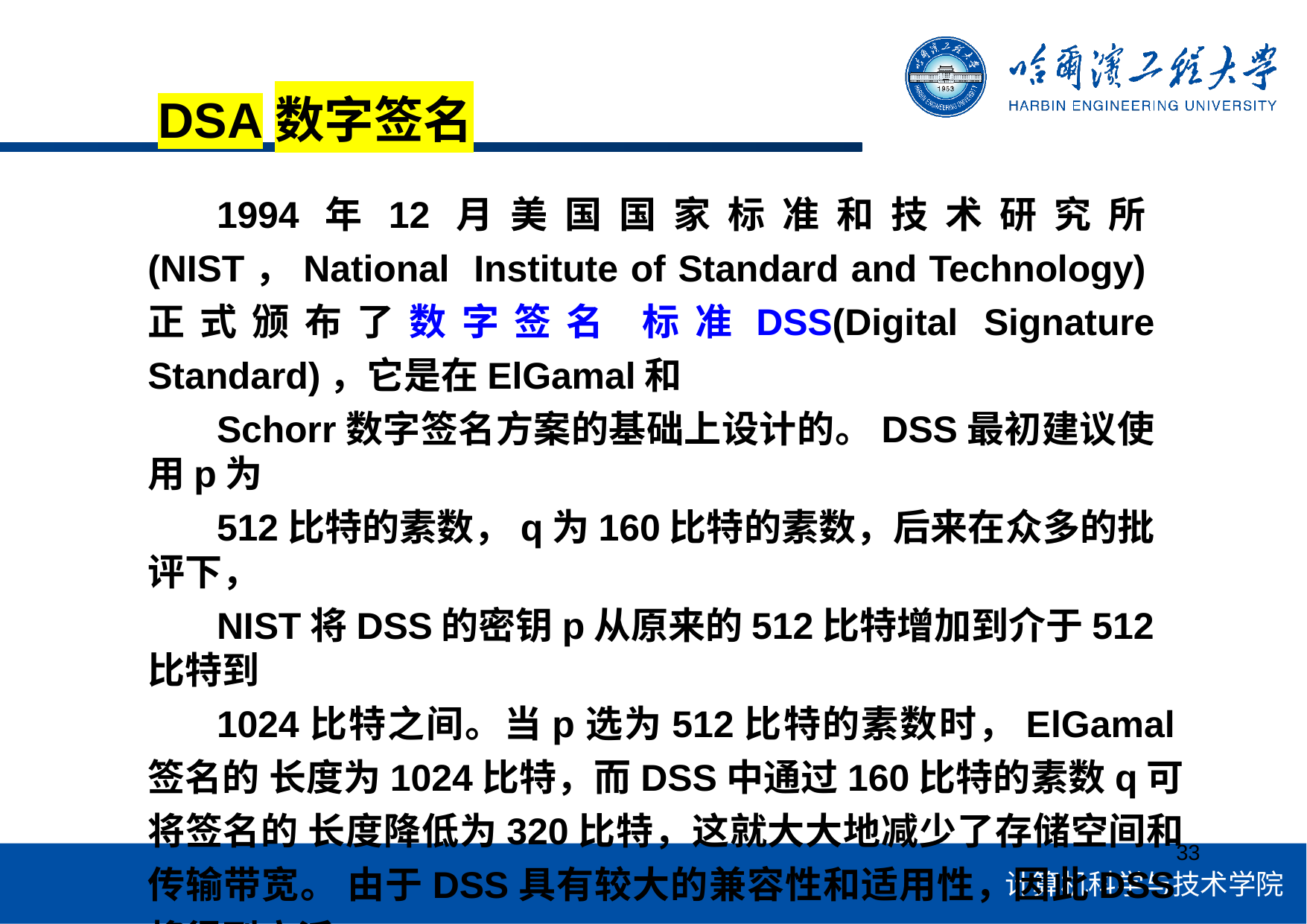

# DSA数字签名
1994年12月美国国家标准和技术研究所(NIST，National  Institute of Standard and Technology)正式颁布了数字签名 标准DSS(Digital Signature Standard)，它是在ElGamal和
Schorr数字签名方案的基础上设计的。DSS最初建议使用p为
512比特的素数，q为160比特的素数，后来在众多的批评下，
NIST将DSS的密钥p从原来的512比特增加到介于512比特到
1024比特之间。当p选为512比特的素数时，ElGamal签名的 长度为1024比特，而DSS中通过160比特的素数q可将签名的 长度降低为320比特，这就大大地减少了存储空间和传输带宽。 由于DSS具有较大的兼容性和适用性，因此DSS将得到广泛
的应用。数字签名标准DSS中的算法常称为DSA（Digital  Signature Algorithm）。
33